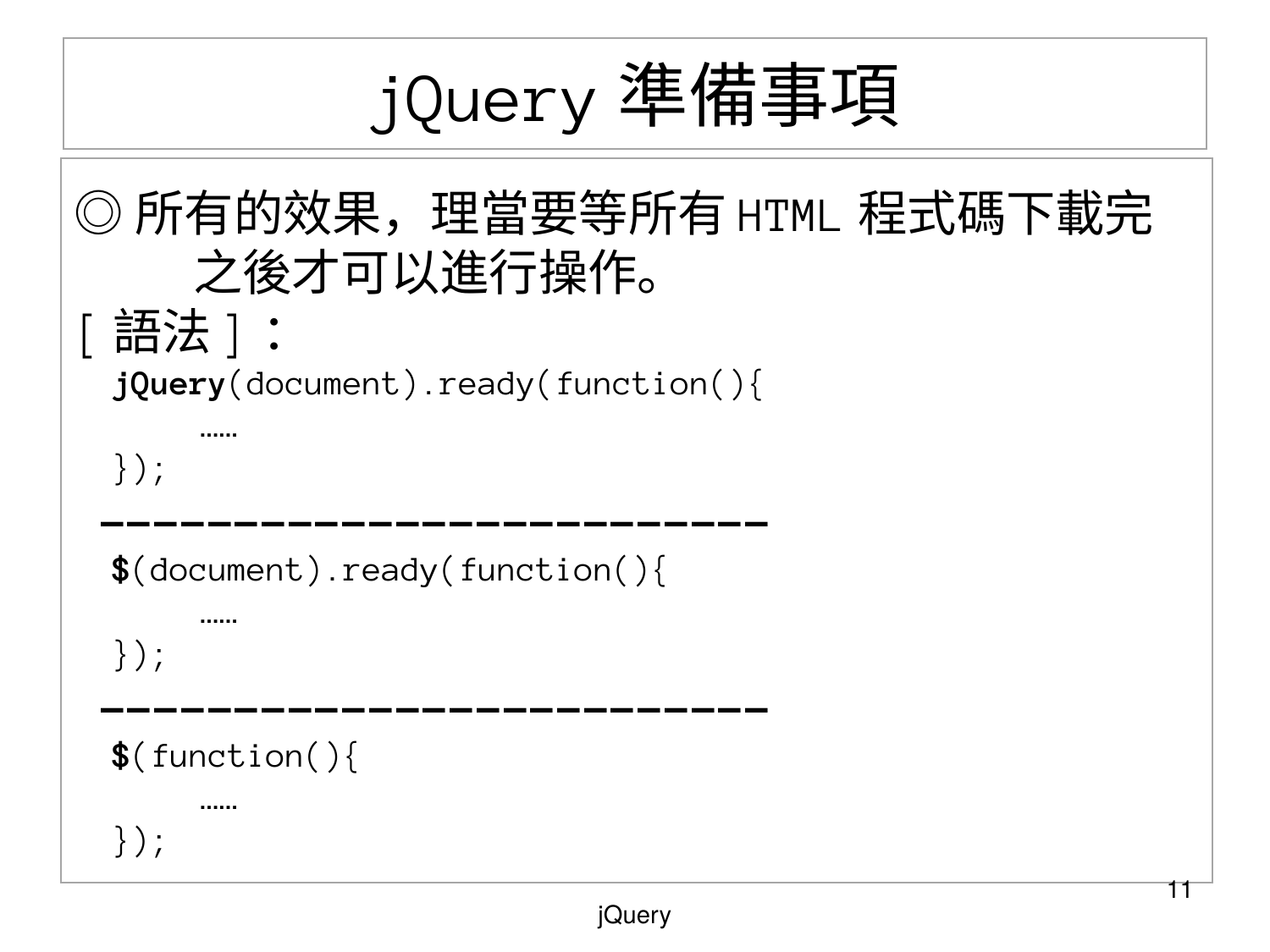

# jQuery準備事項
◎所有的效果，理當要等所有HTML程式碼下載完
    之後才可以進行操作。
[語法]：
  jQuery(document).ready(function(){
	……
  });
 -------------------------
  $(document).ready(function(){
	……
  });
 -------------------------
  $(function(){
	……
  });
11
jQuery